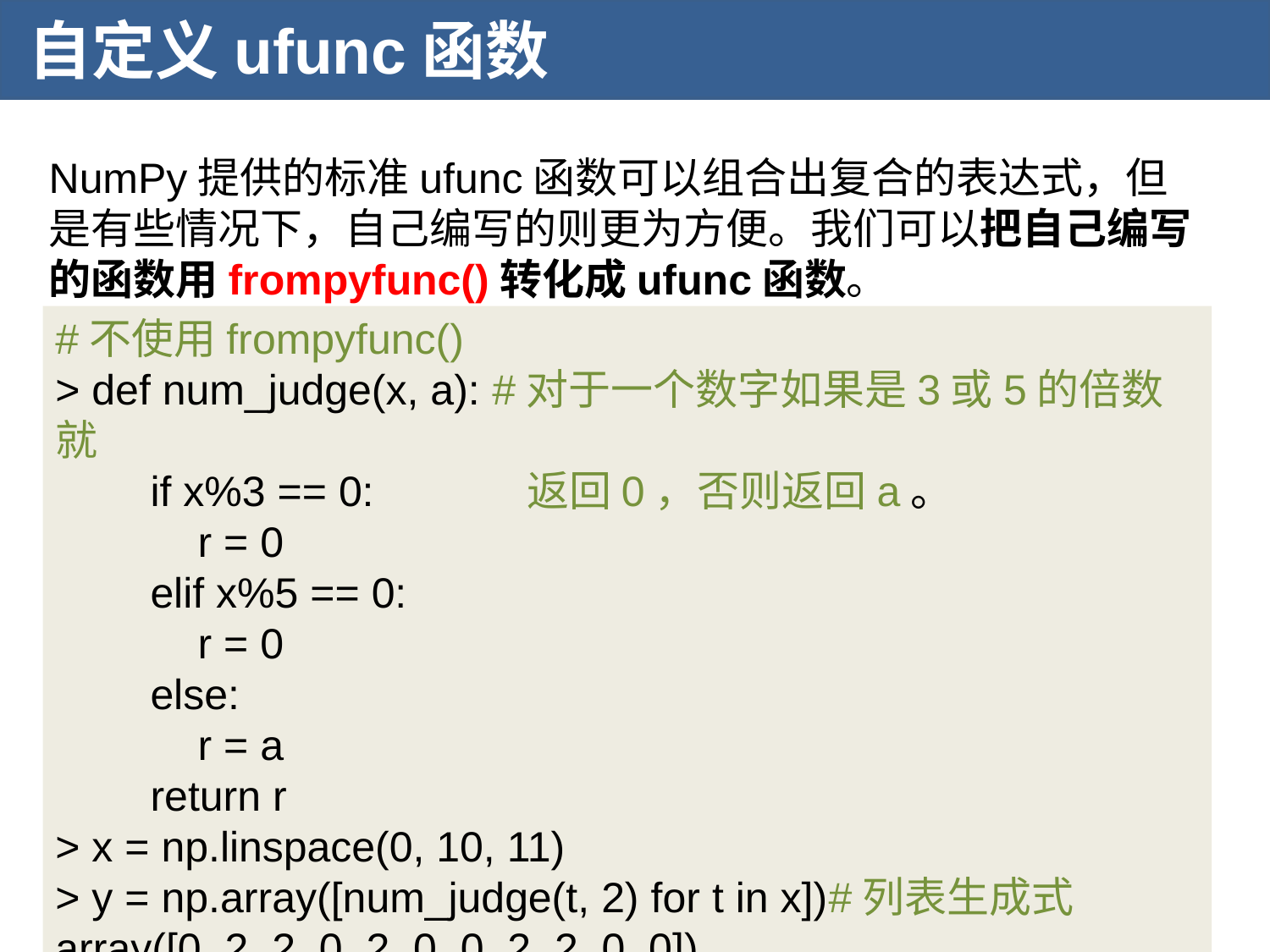

自定义ufunc函数
NumPy提供的标准ufunc函数可以组合出复合的表达式，但是有些情况下，自己编写的则更为方便。我们可以把自己编写的函数用frompyfunc()转化成ufunc函数。
#不使用frompyfunc()
> def num_judge(x, a): #对于一个数字如果是3或5的倍数就
        if x%3 == 0:            返回0，否则返回a。
            r = 0
        elif x%5 == 0:
            r = 0
        else:
            r = a
        return r
> x = np.linspace(0, 10, 11)
> y = np.array([num_judge(t, 2) for t in x])#列表生成式
array([0, 2, 2, 0, 2, 0, 0, 2, 2, 0, 0])